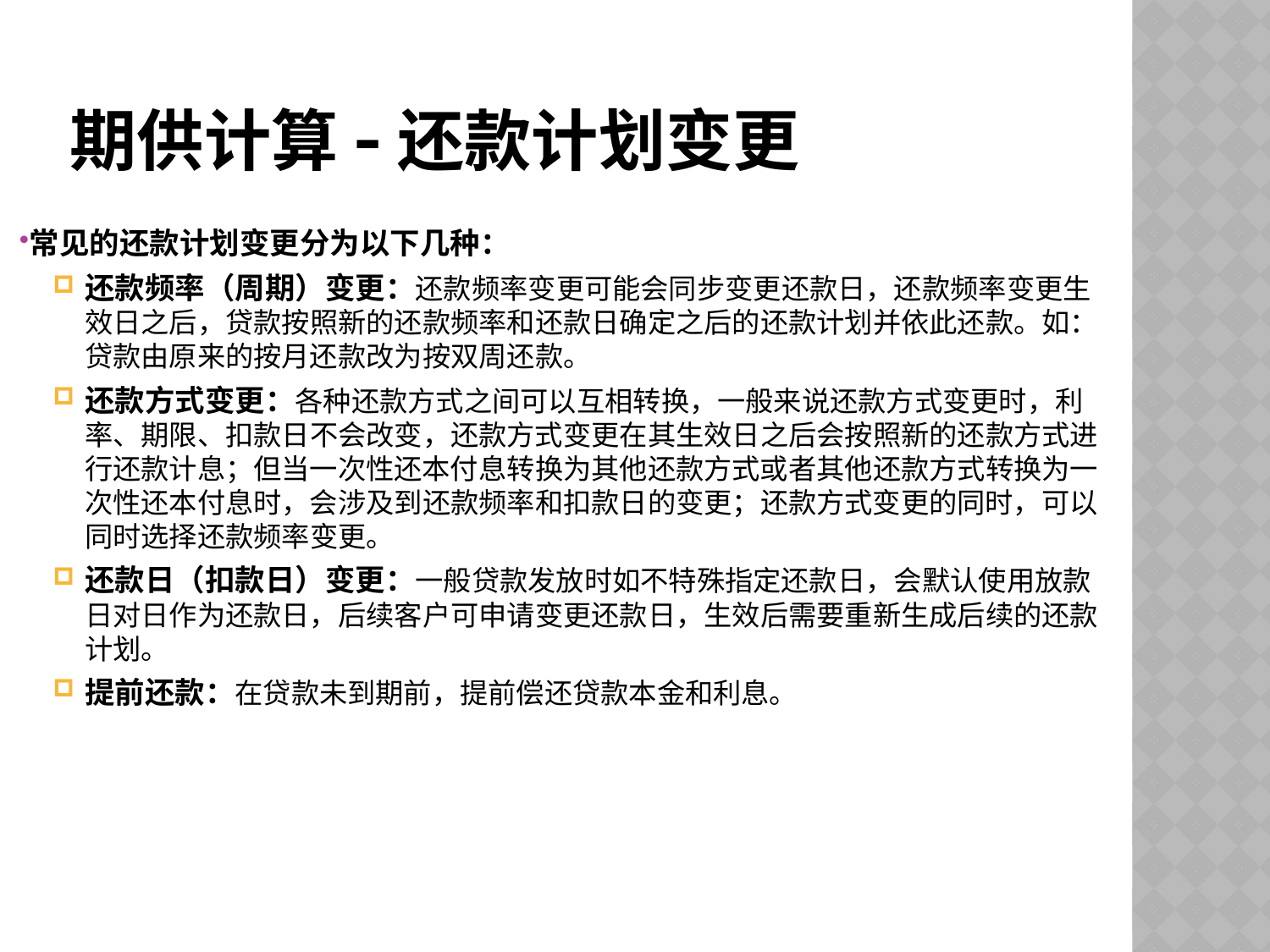

# 期供计算-还款计划变更
常见的还款计划变更分为以下几种：
还款频率（周期）变更：还款频率变更可能会同步变更还款日，还款频率变更生效日之后，贷款按照新的还款频率和还款日确定之后的还款计划并依此还款。如：贷款由原来的按月还款改为按双周还款。
还款方式变更：各种还款方式之间可以互相转换，一般来说还款方式变更时，利率、期限、扣款日不会改变，还款方式变更在其生效日之后会按照新的还款方式进行还款计息；但当一次性还本付息转换为其他还款方式或者其他还款方式转换为一次性还本付息时，会涉及到还款频率和扣款日的变更；还款方式变更的同时，可以同时选择还款频率变更。
还款日（扣款日）变更：一般贷款发放时如不特殊指定还款日，会默认使用放款日对日作为还款日，后续客户可申请变更还款日，生效后需要重新生成后续的还款计划。
提前还款：在贷款未到期前，提前偿还贷款本金和利息。